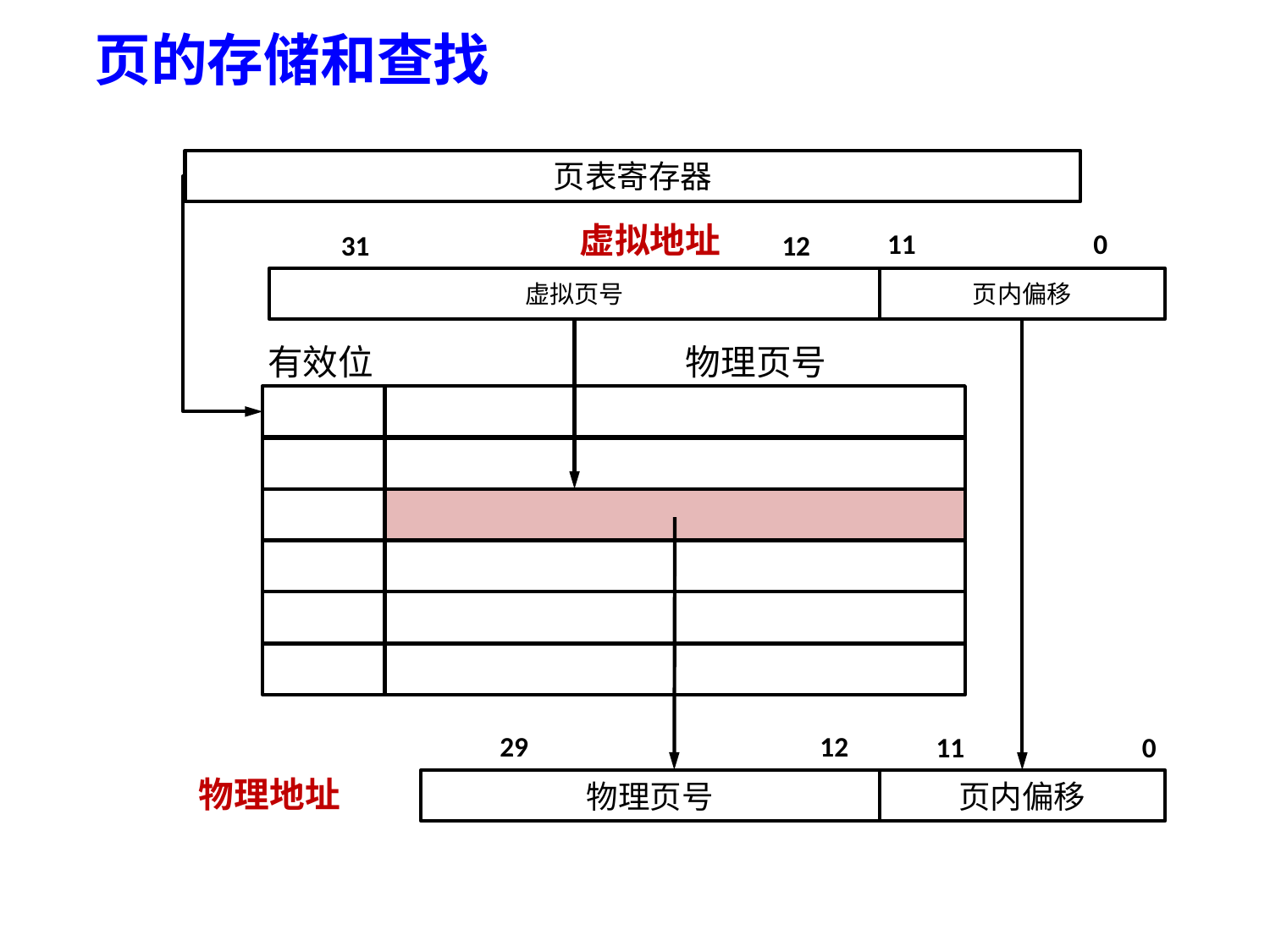

页的存储和查找
页表寄存器
虚拟地址
11                            0
31                                                                 12
虚拟页号
页内偏移
有效位
物理页号

29                                              12
11                            0
物理地址
物理页号
页内偏移